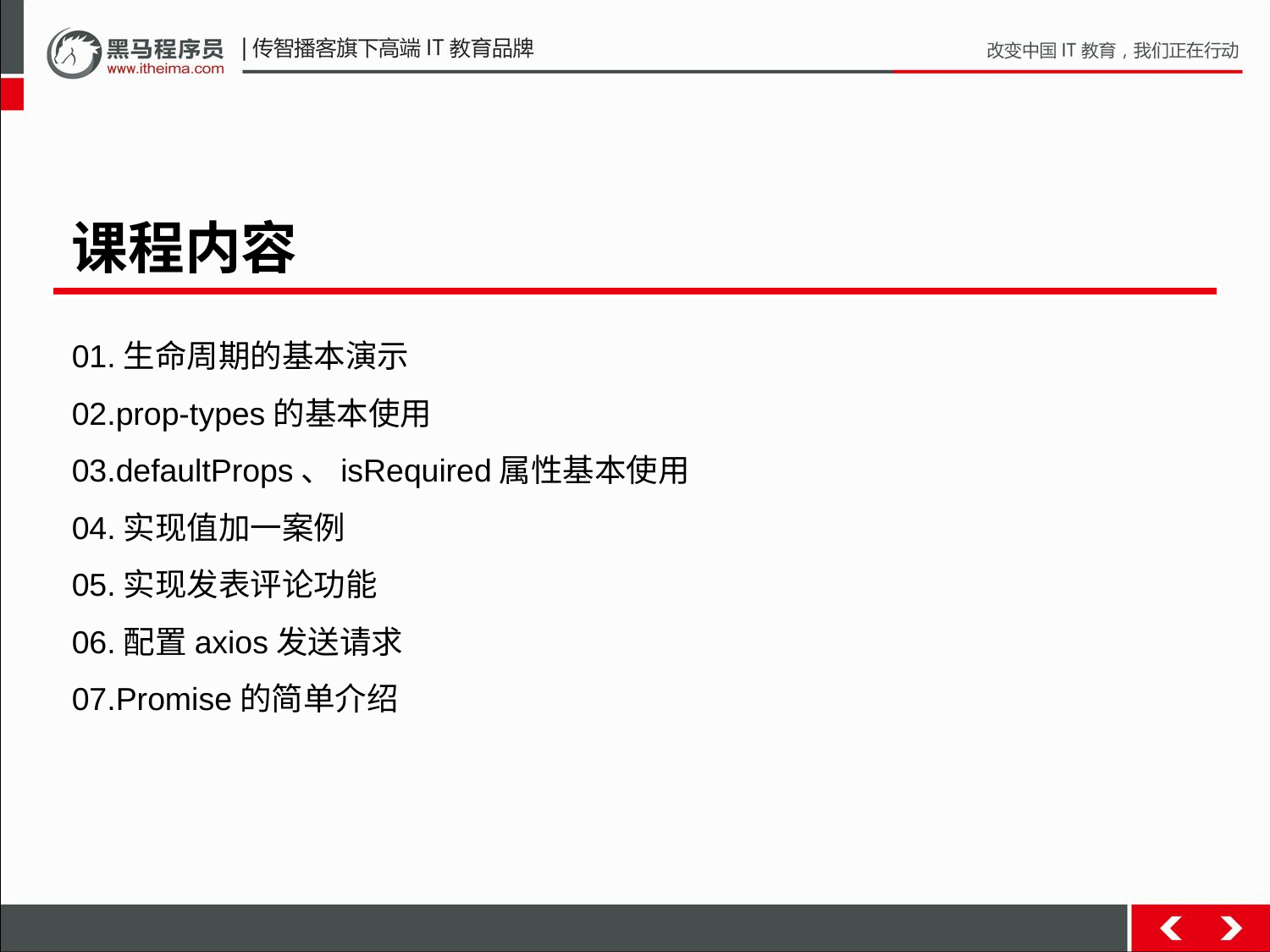

课程内容
01.生命周期的基本演示
02.prop-types的基本使用
03.defaultProps、isRequired属性基本使用
04.实现值加一案例
05.实现发表评论功能
06.配置axios发送请求
07.Promise的简单介绍